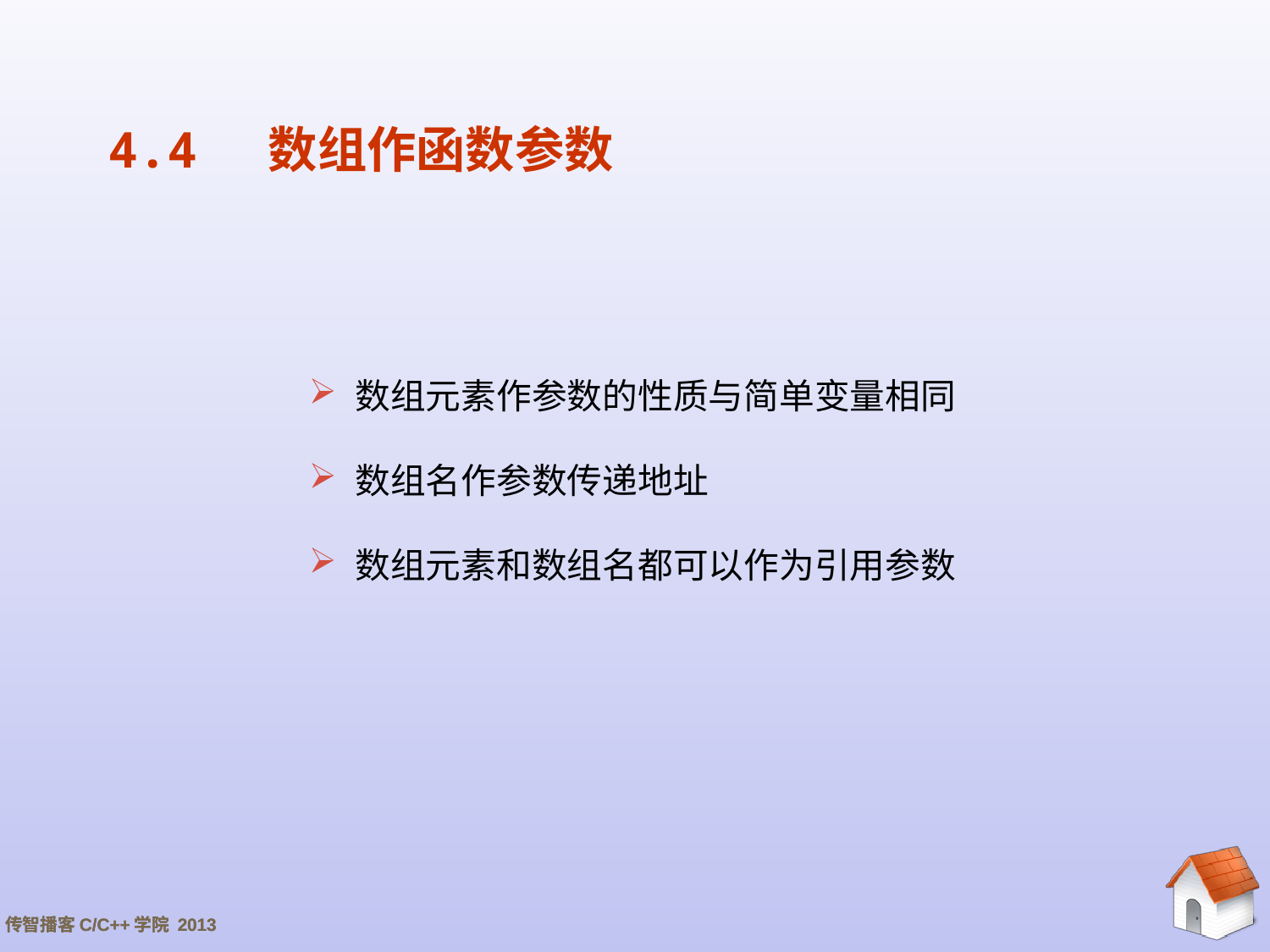

# 4.4  数组作函数参数
 数组元素作参数的性质与简单变量相同
 数组名作参数传递地址
 数组元素和数组名都可以作为引用参数